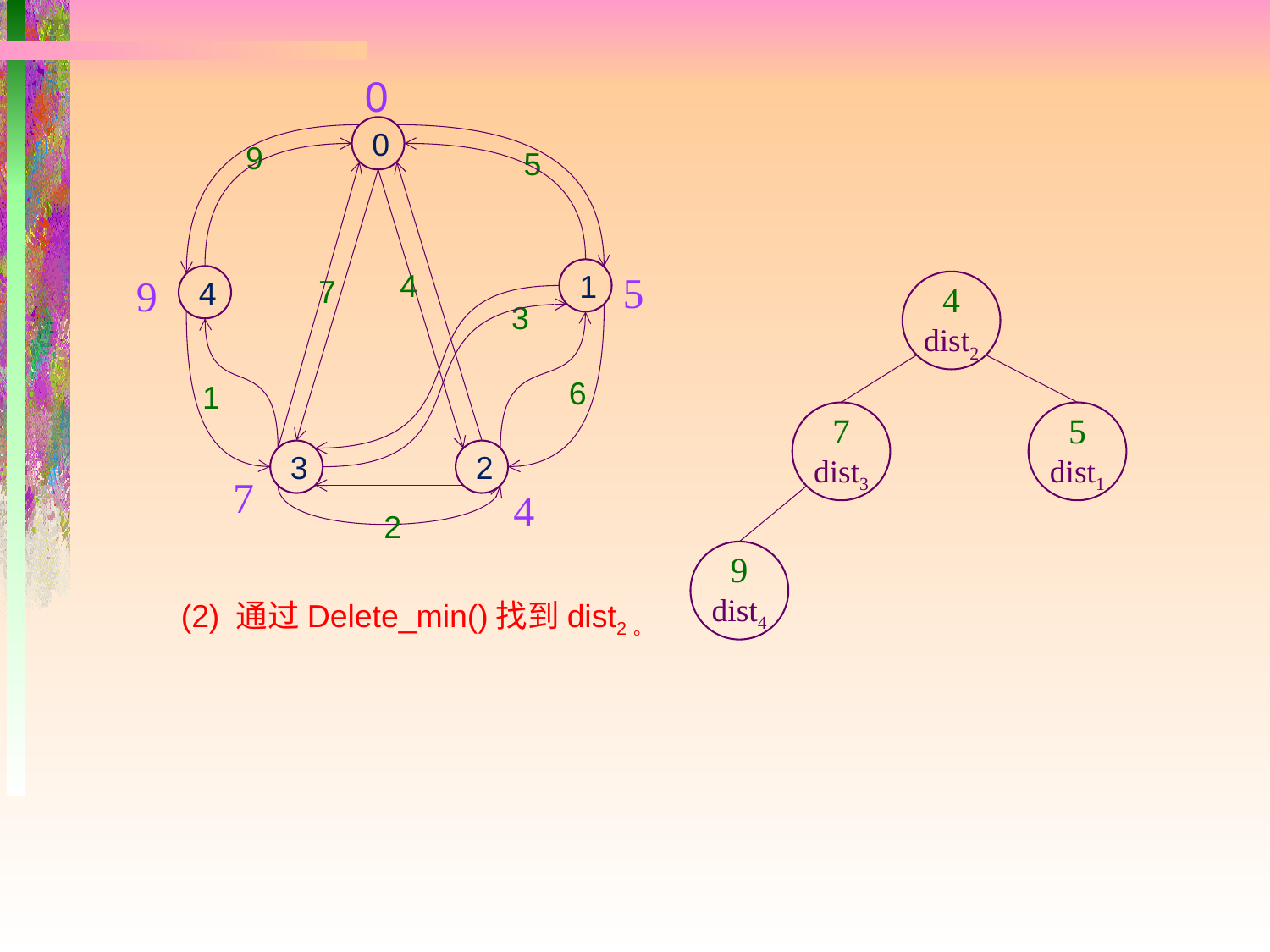

0
0
9
5
1
5
4
9
7
4
4
dist2
3
6
1
7
dist3
5
dist1
3
2
7
4
2
9
dist4
(2) 通过Delete_min()找到dist2。